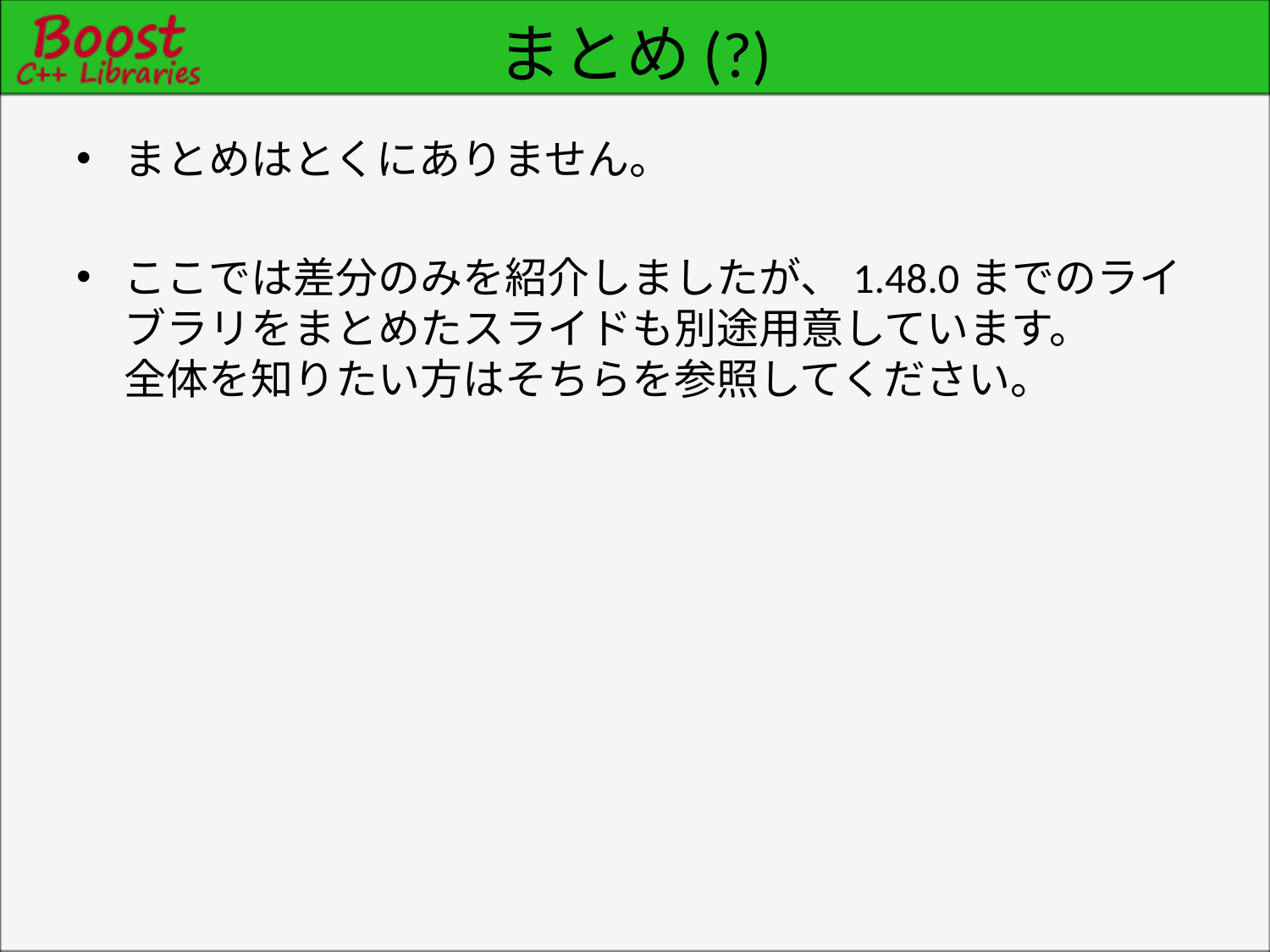

# まとめ(?)
まとめはとくにありません。

ここでは差分のみを紹介しましたが、1.48.0までのライブラリをまとめたスライドも別途用意しています。
全体を知りたい方はそちらを参照してください。